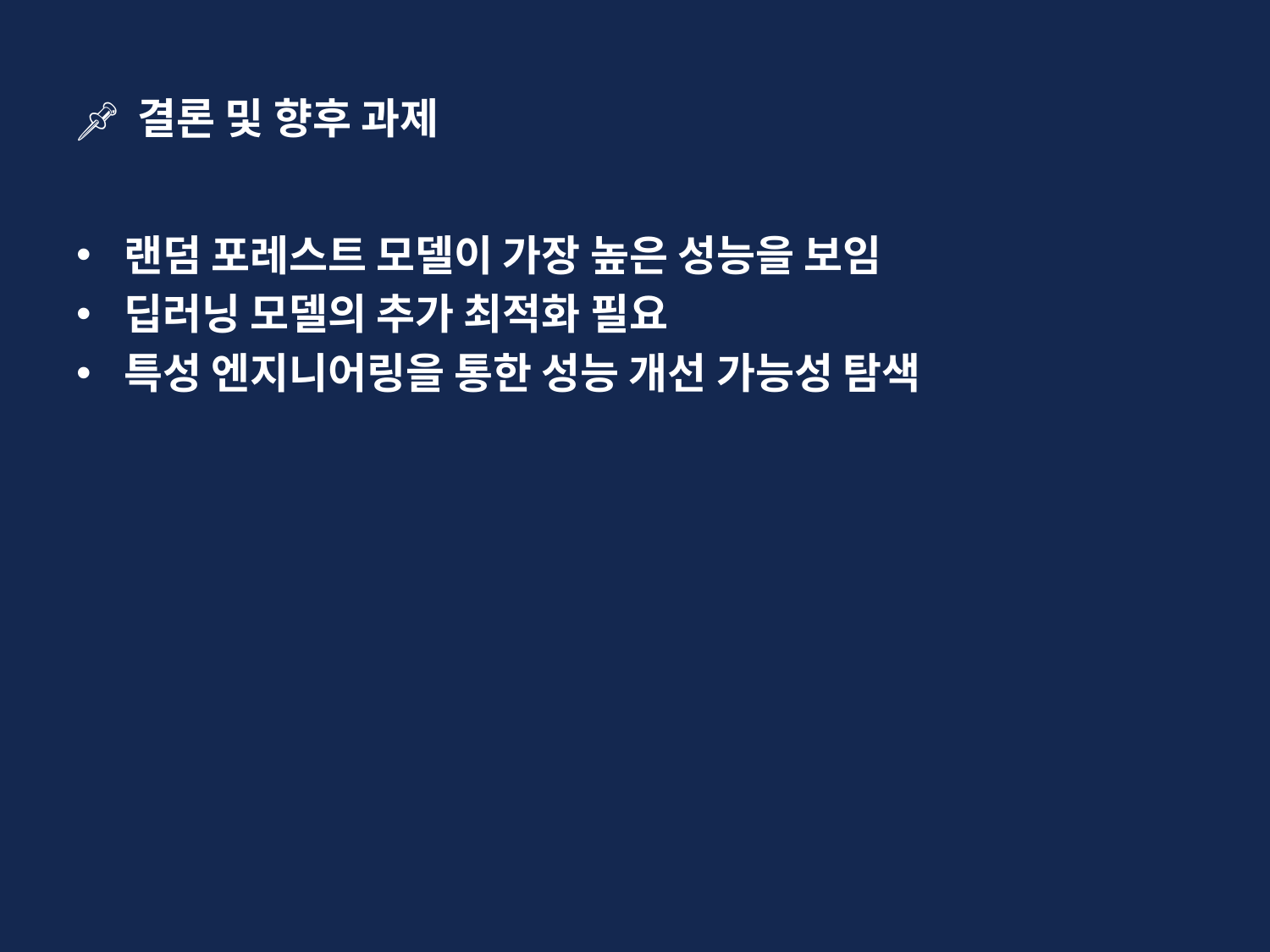

# 📌 결론 및 향후 과제
랜덤 포레스트 모델이 가장 높은 성능을 보임
딥러닝 모델의 추가 최적화 필요
특성 엔지니어링을 통한 성능 개선 가능성 탐색